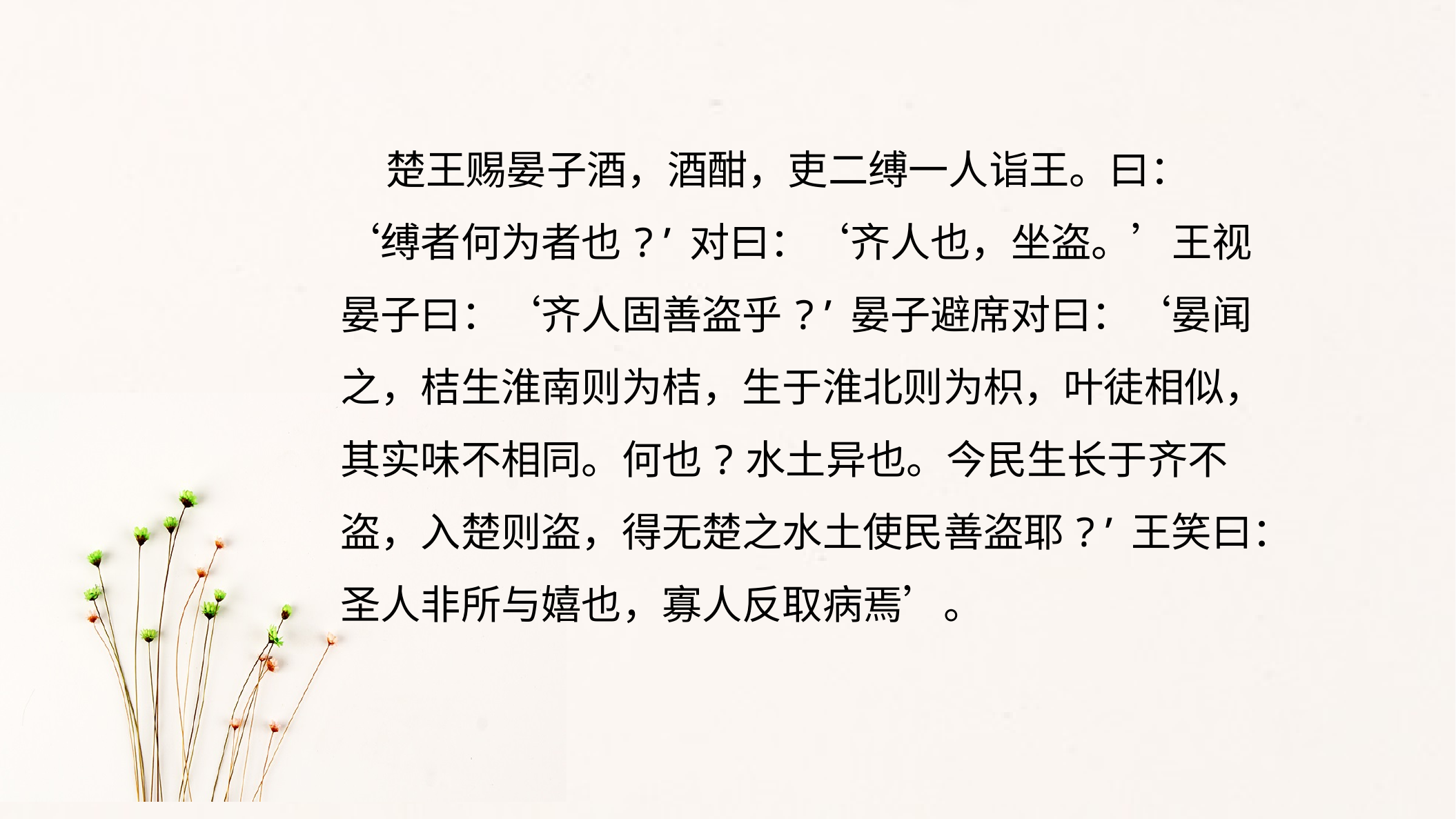

楚王赐晏子酒，酒酣，吏二缚一人诣王。曰：‘缚者何为者也?’对曰：‘齐人也，坐盗。’王视晏子曰：‘齐人固善盗乎?’晏子避席对曰：‘晏闻之，桔生淮南则为桔，生于淮北则为枳，叶徒相似，其实味不相同。何也?水土异也。今民生长于齐不盗，入楚则盗，得无楚之水土使民善盗耶?’王笑曰：圣人非所与嬉也，寡人反取病焉’。